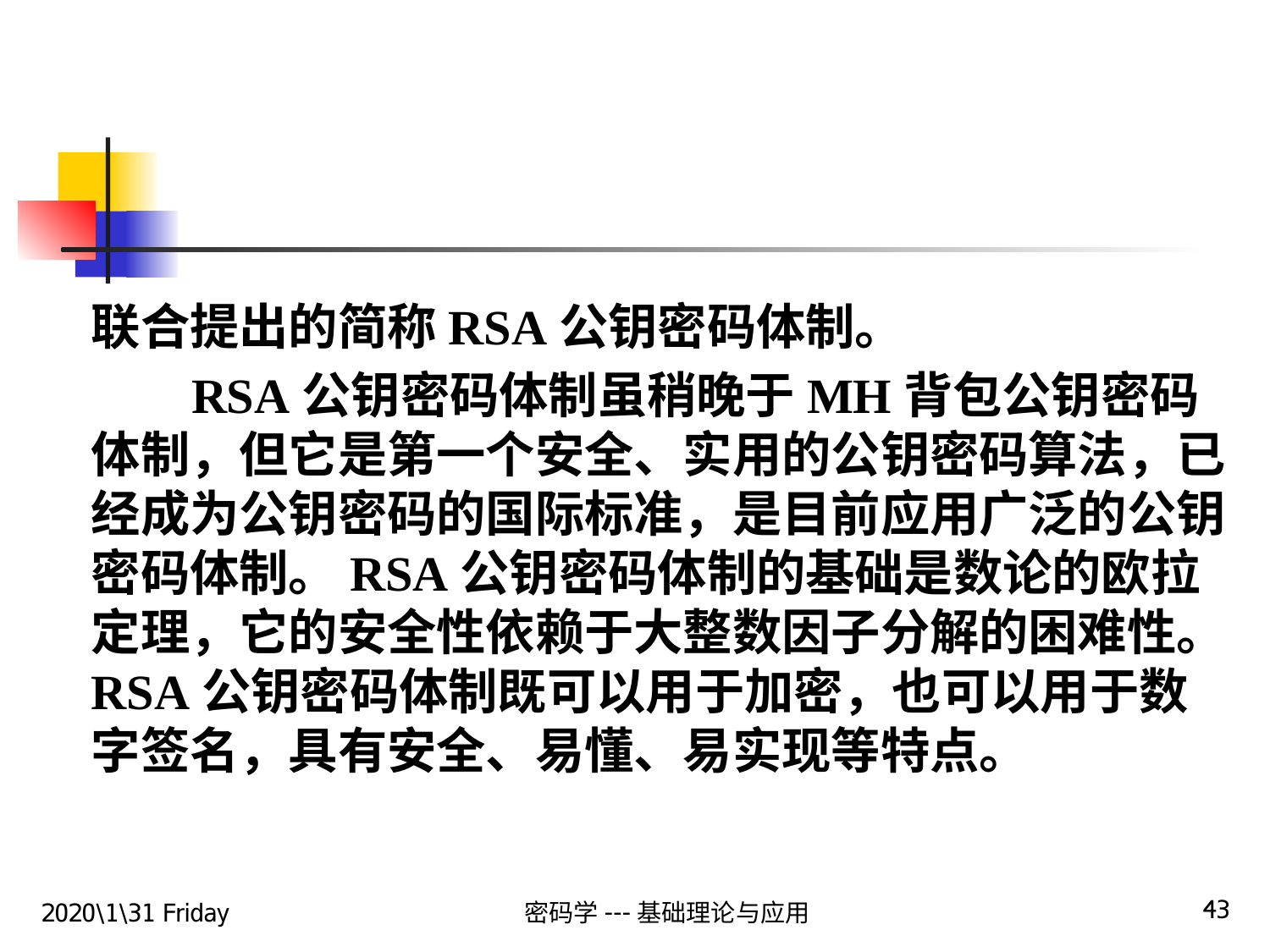

联合提出的简称RSA公钥密码体制。
RSA公钥密码体制虽稍晚于MH背包公钥密码体制，但它是第一个安全、实用的公钥密码算法，已经成为公钥密码的国际标准，是目前应用广泛的公钥密码体制。RSA公钥密码体制的基础是数论的欧拉定理，它的安全性依赖于大整数因子分解的困难性。RSA公钥密码体制既可以用于加密，也可以用于数字签名，具有安全、易懂、易实现等特点。

43
2020\1\31 Friday
密码学---基础理论与应用